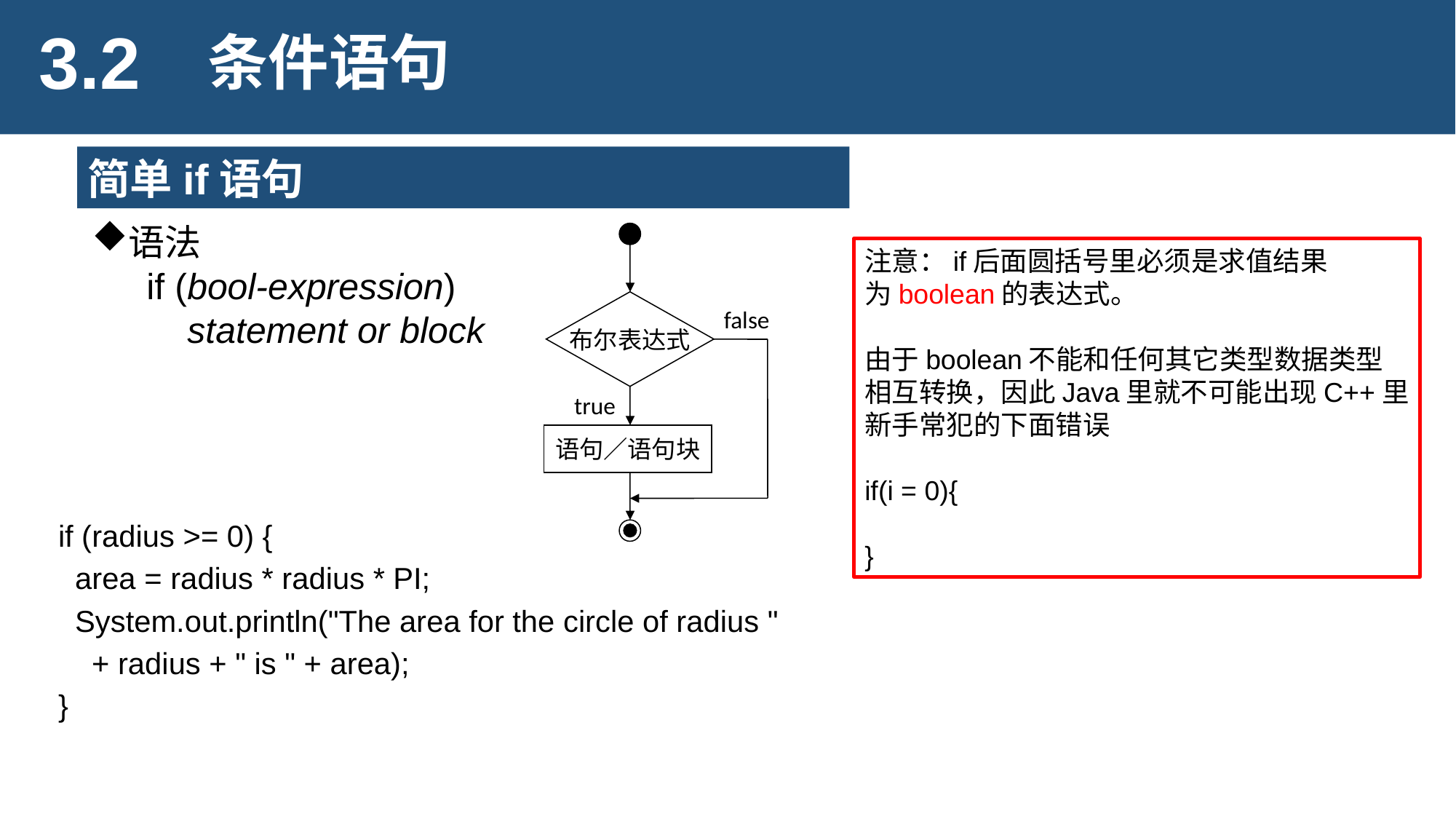

3.2
条件语句
简单if语句
语法
if (bool-expression)
    statement or block

注意：if后面圆括号里必须是求值结果
为boolean的表达式。

由于boolean不能和任何其它类型数据类型
相互转换，因此Java里就不可能出现C++里
新手常犯的下面错误

if(i = 0){

}

布尔表达式
false

true

语句／语句块

if (radius >= 0) {
  area = radius * radius * PI;
  System.out.println("The area for the circle of radius "
    + radius + " is " + area);
}